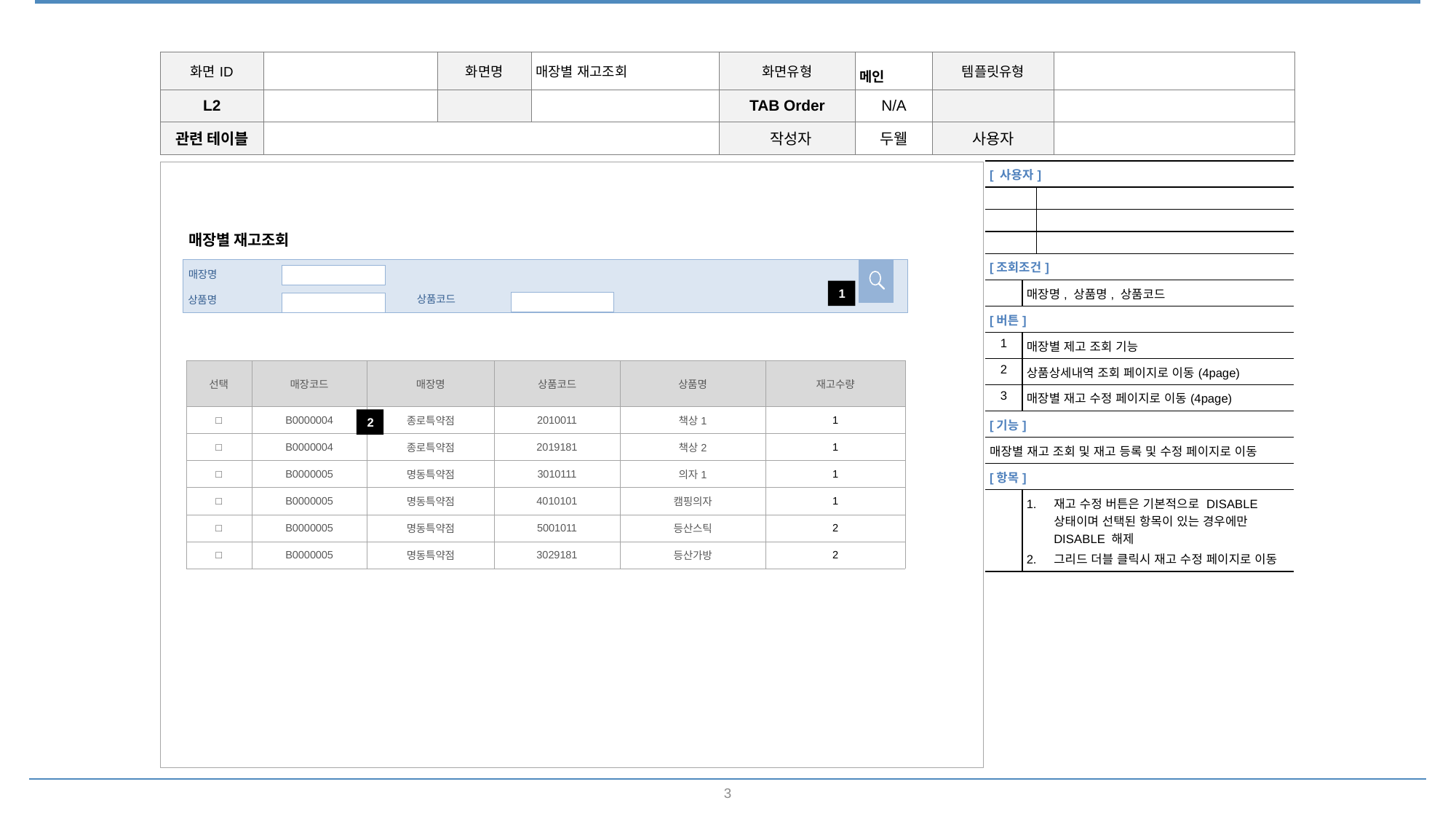

| 화면ID |  | 화면명 | 매장별 재고조회 | 화면유형 | 메인 | 템플릿유형 |  |
| --- | --- | --- | --- | --- | --- | --- | --- |
| L2 |  |  |  | TAB Order | N/A |  |  |
| 관련 테이블 |  |  |  | 작성자 | 두웰 | 사용자 |  |
| [ 사용자] |  |  |
| --- | --- | --- |
|  |  |  |
|  |  |  |
|  |  |  |
| [조회조건] |  |  |
|  | 매장명, 상품명, 상품코드 |  |
| [버튼] |  |  |
| 1 | 매장별 제고 조회 기능 |  |
| 2 | 상품상세내역 조회 페이지로 이동(4page) |  |
| 3 | 매장별 재고 수정 페이지로 이동(4page) |  |
| [기능] |  |  |
| 매장별 재고 조회 및 재고 등록 및 수정 페이지로 이동 |  |  |
| [항목] |  |  |
|  | 재고 수정 버튼은 기본적으로 DISABLE 상태이며 선택된 항목이 있는 경우에만 DISABLE 해제 그리드 더블 클릭시 재고 수정 페이지로 이동 |  |

매장별 재고조회

매장명
1

상품코드
상품명
| 선택 | 매장코드 | 매장명 | 상품코드 | 상품명 | 재고수량 |
| --- | --- | --- | --- | --- | --- |
| □ | B0000004 | 종로특약점 | 2010011 | 책상1 | 1 |
| □ | B0000004 | 종로특약점 | 2019181 | 책상2 | 1 |
| □ | B0000005 | 명동특약점 | 3010111 | 의자1 | 1 |
| □ | B0000005 | 명동특약점 | 4010101 | 캠핑의자 | 1 |
| □ | B0000005 | 명동특약점 | 5001011 | 등산스틱 | 2 |
| □ | B0000005 | 명동특약점 | 3029181 | 등산가방 | 2 |
2